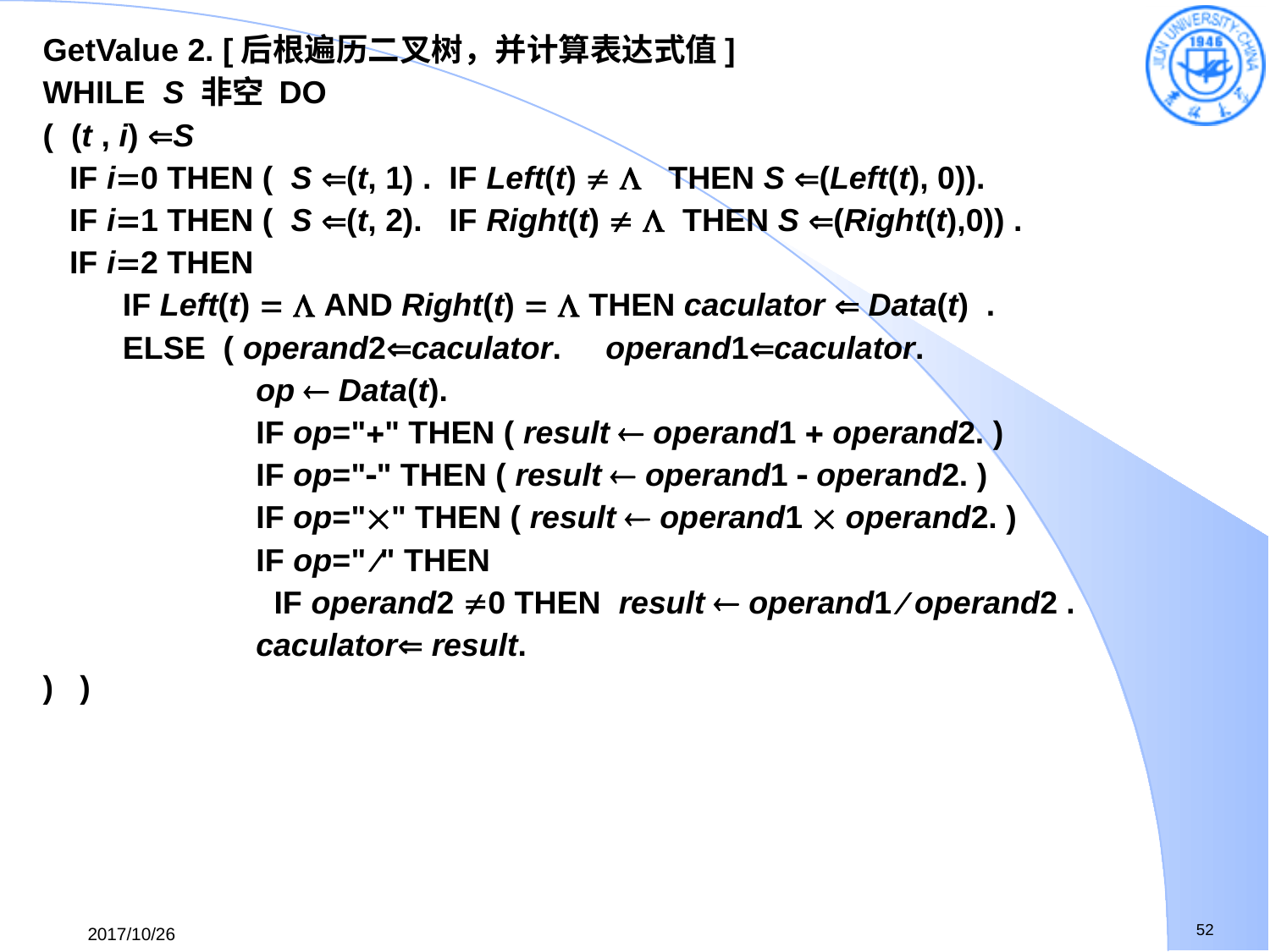

GetValue 2. [后根遍历二叉树，并计算表达式值]
WHILE  S 非空 DO
(  (t , i) ⇐S
   IF i=0 THEN (  S ⇐(t, 1) .  IF Left(t) ≠ Λ   THEN S ⇐(Left(t), 0)).
   IF i=1 THEN (  S ⇐(t, 2).   IF Right(t) ≠ Λ  THEN S ⇐(Right(t),0)) .
   IF i=2 THEN
         IF Left(t) = Λ AND Right(t) = Λ THEN caculator ⇐ Data(t)  .
         ELSE  ( operand2⇐caculator.     operand1⇐caculator.
                        op ← Data(t).
                        IF op="+" THEN ( result ← operand1 + operand2. )
                        IF op="−" THEN ( result ← operand1 − operand2. )
                        IF op="×" THEN ( result ← operand1 × operand2. )
                        IF op=" ⁄" THEN
                          IF operand2 ≠0 THEN  result ← operand1 ⁄ operand2 .
                        caculator⇐ result.
)   )